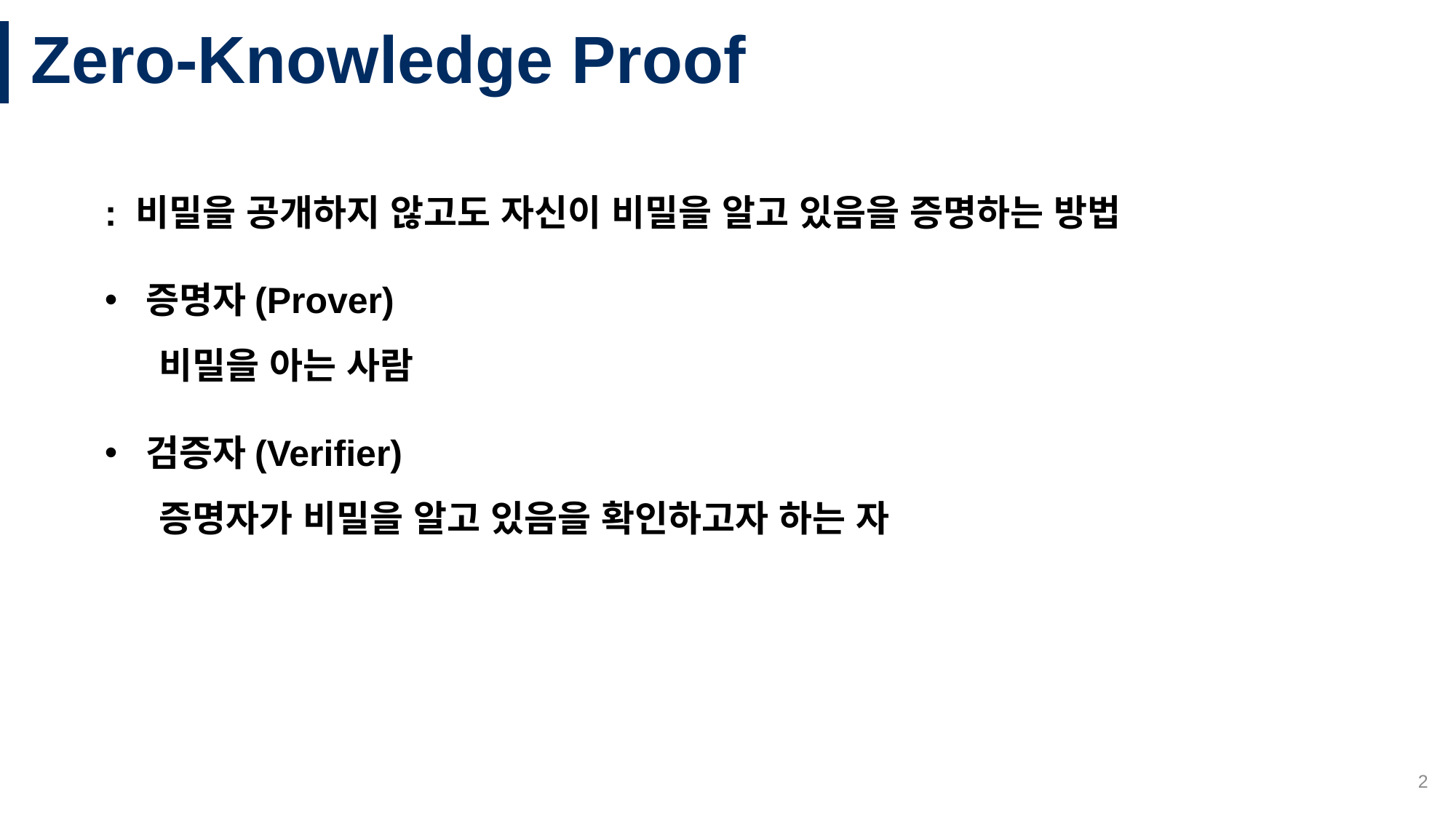

# Zero-Knowledge Proof
: 비밀을 공개하지 않고도 자신이 비밀을 알고 있음을 증명하는 방법
증명자(Prover)
비밀을 아는 사람
검증자(Verifier)
증명자가 비밀을 알고 있음을 확인하고자 하는 자
2